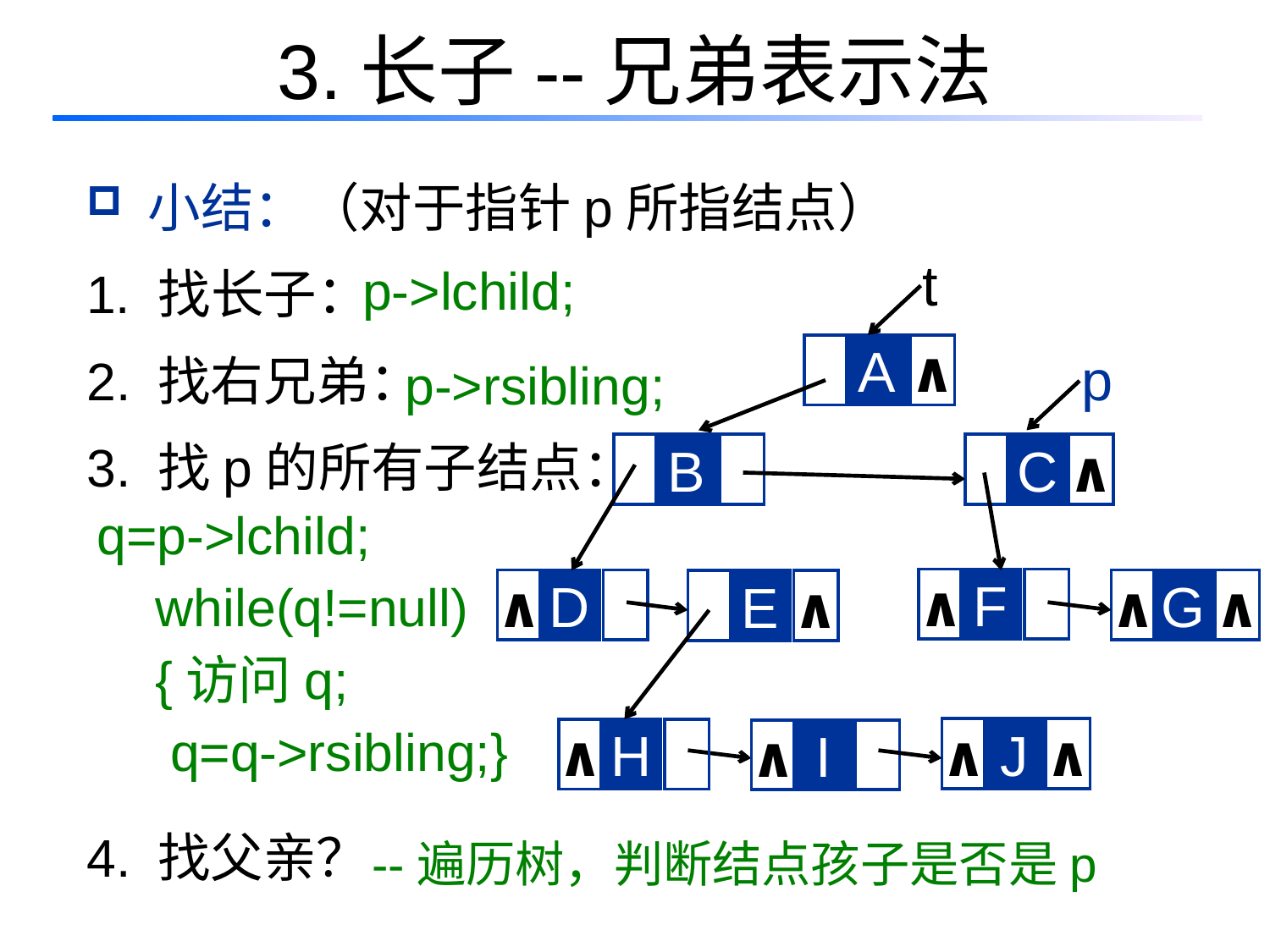

# 3.长子--兄弟表示法

 小结：（对于指针p所指结点）
找长子：
2. 找右兄弟：
3. 找p的所有子结点：

4. 找父亲？
p->lchild;
t

p->rsibling;

A
∧
p

B

C
∧

q=p->lchild;
    while(q!=null)
    {访问q;
     q=q->rsibling;}
∧
F

∧
D

∧
G
∧

E
∧

∧
J
∧
∧
H

∧
I

--遍历树，判断结点孩子是否是p